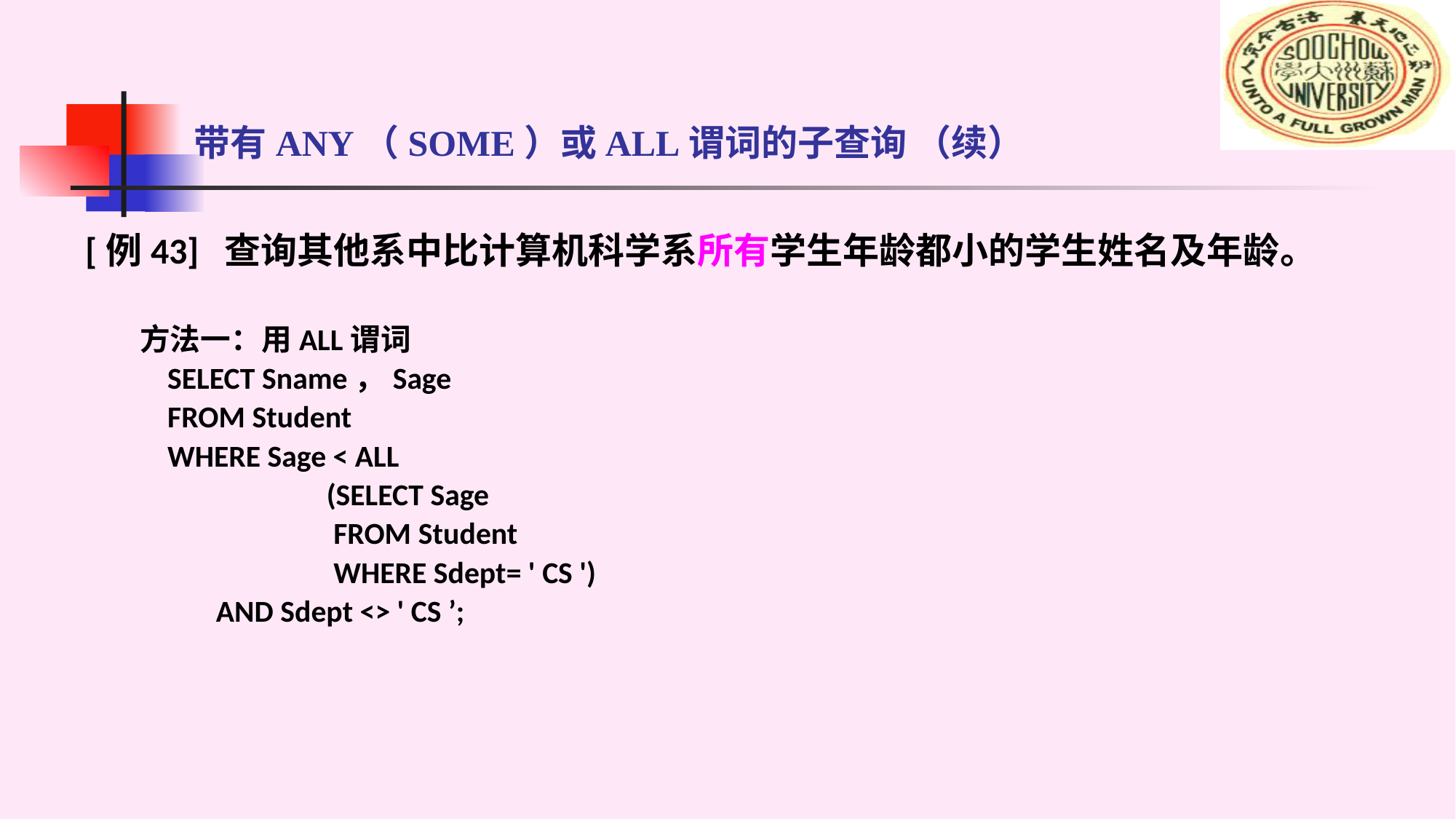

# 带有ANY（SOME）或ALL谓词的子查询 （续）
[例43]  查询其他系中比计算机科学系所有学生年龄都小的学生姓名及年龄。

方法一：用ALL谓词
    SELECT Sname，Sage
    FROM Student
    WHERE Sage < ALL
                           (SELECT Sage
                            FROM Student
                            WHERE Sdept= ' CS ')
           AND Sdept <> ' CS ’;